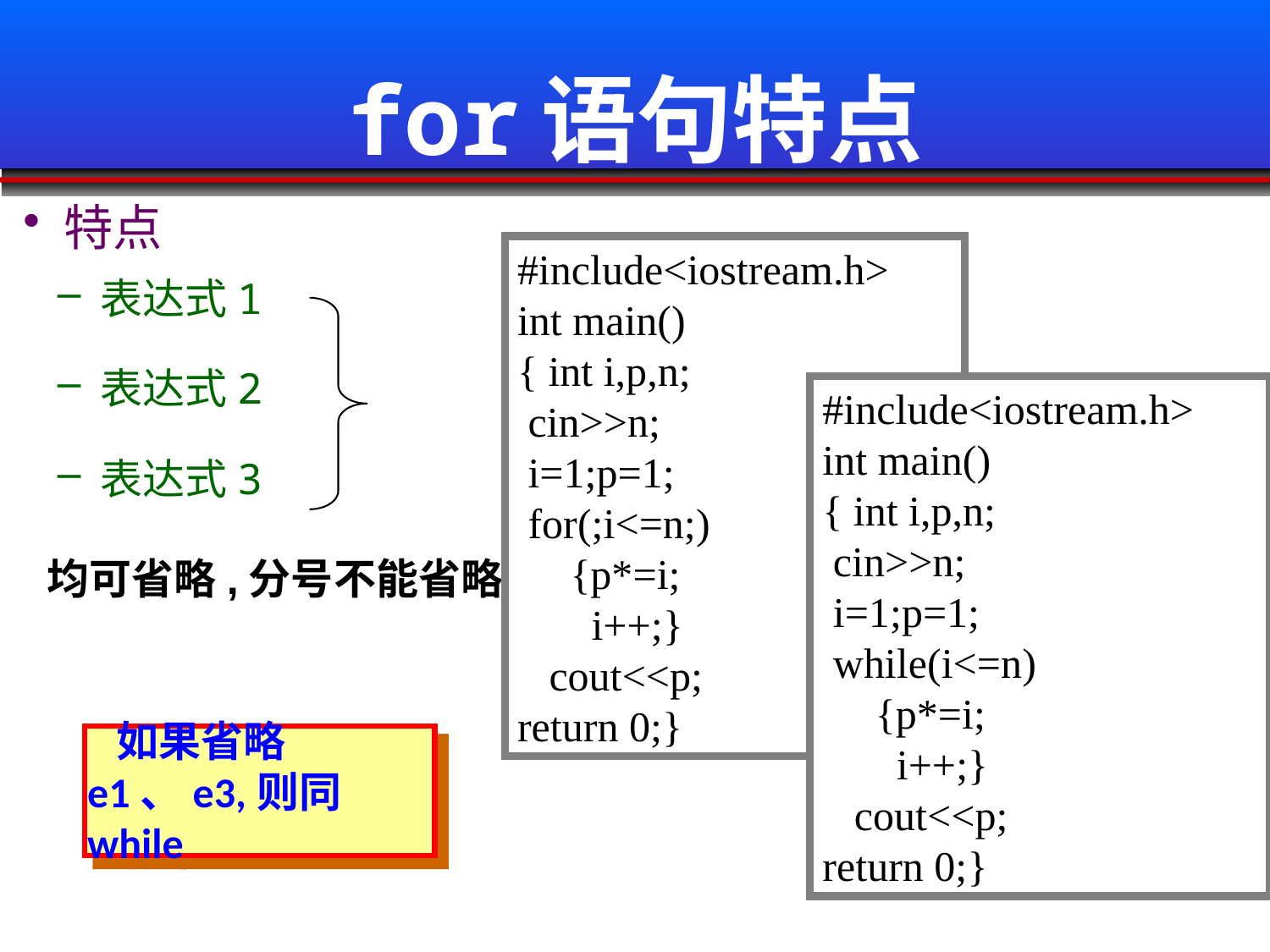

# for语句特点
 特点
#include<iostream.h>
int main()
{ int i,p,n;
 cin>>n;
 i=1;p=1;
 for(;i<=n;)
     {p*=i;
       i++;}
   cout<<p;
return 0;}
 表达式1

 表达式2
#include<iostream.h>
int main()
{ int i,p,n;
 cin>>n;
 i=1;p=1;
 while(i<=n)
     {p*=i;
       i++;}
   cout<<p;
return 0;}
 表达式3
均可省略,分号不能省略
  如果省略e1、e3,则同while